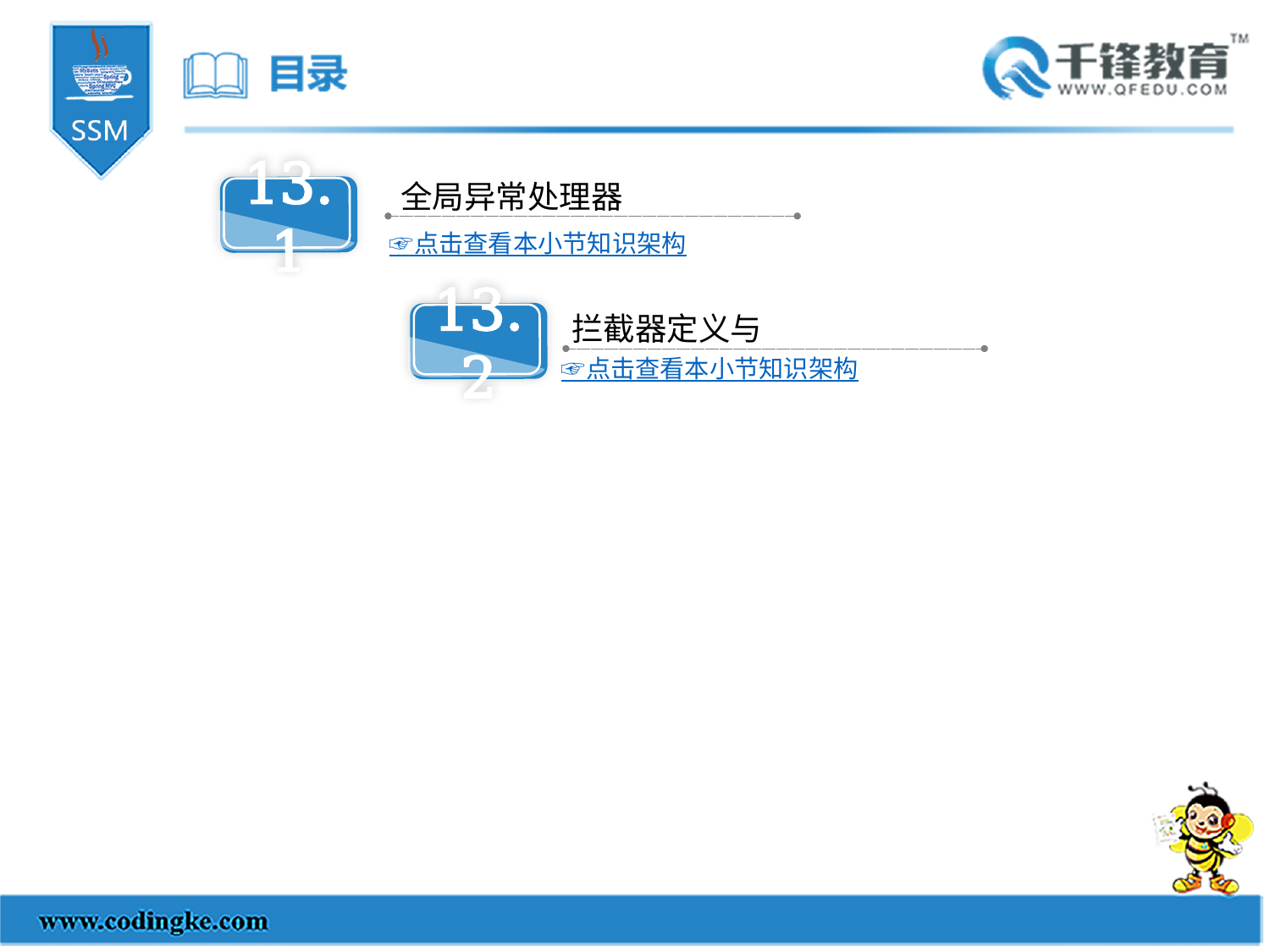

全局异常处理器
13.1

☞点击查看本小节知识架构
拦截器定义与

13.2

☞点击查看本小节知识架构